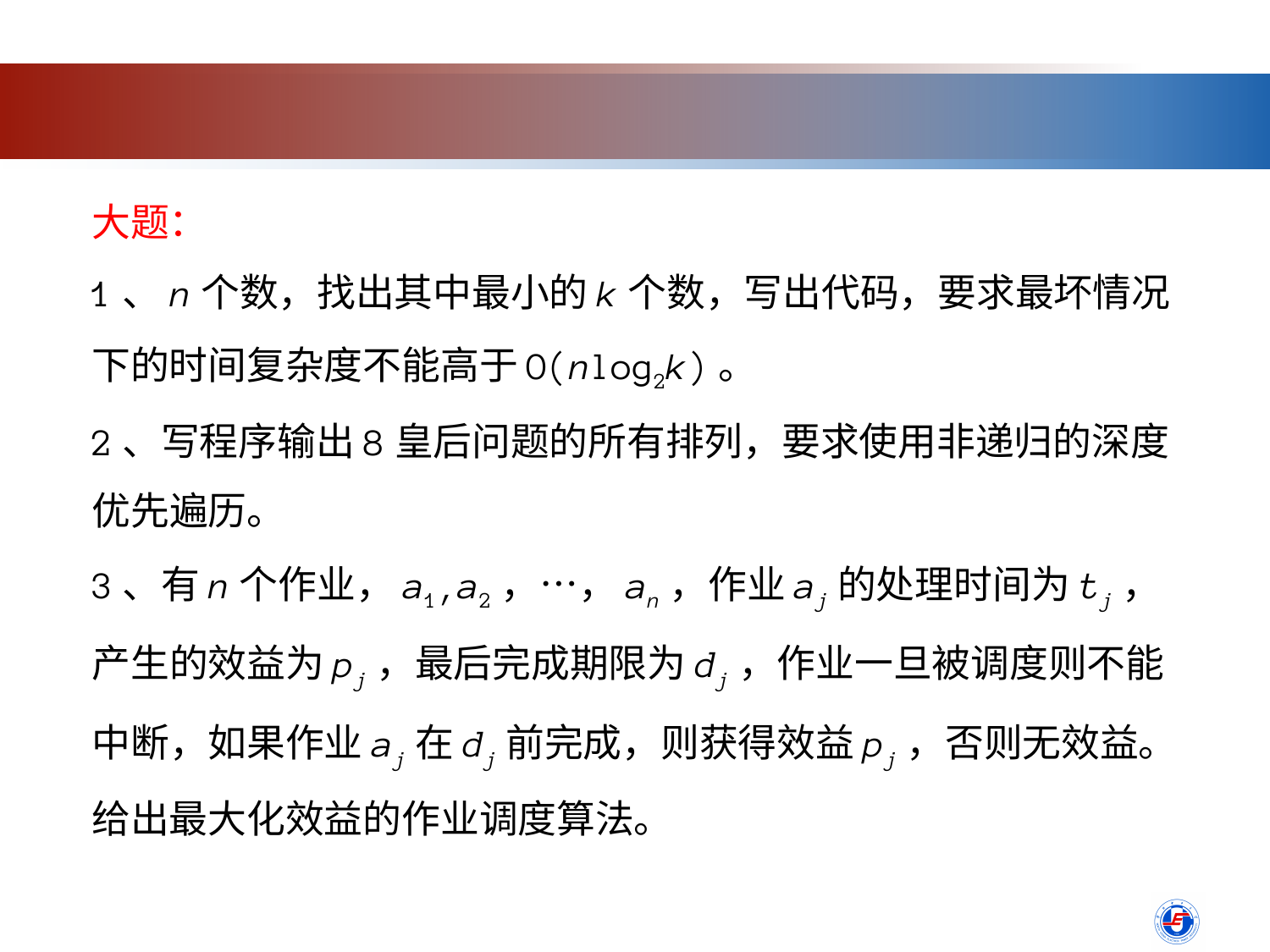

大题：
1、n个数，找出其中最小的k个数，写出代码，要求最坏情况下的时间复杂度不能高于O(nlog2k)。
2、写程序输出8皇后问题的所有排列，要求使用非递归的深度优先遍历。
3、有n个作业，a1,a2，…，an，作业aj的处理时间为tj，产生的效益为pj，最后完成期限为dj，作业一旦被调度则不能中断，如果作业aj在dj前完成，则获得效益pj，否则无效益。给出最大化效益的作业调度算法。